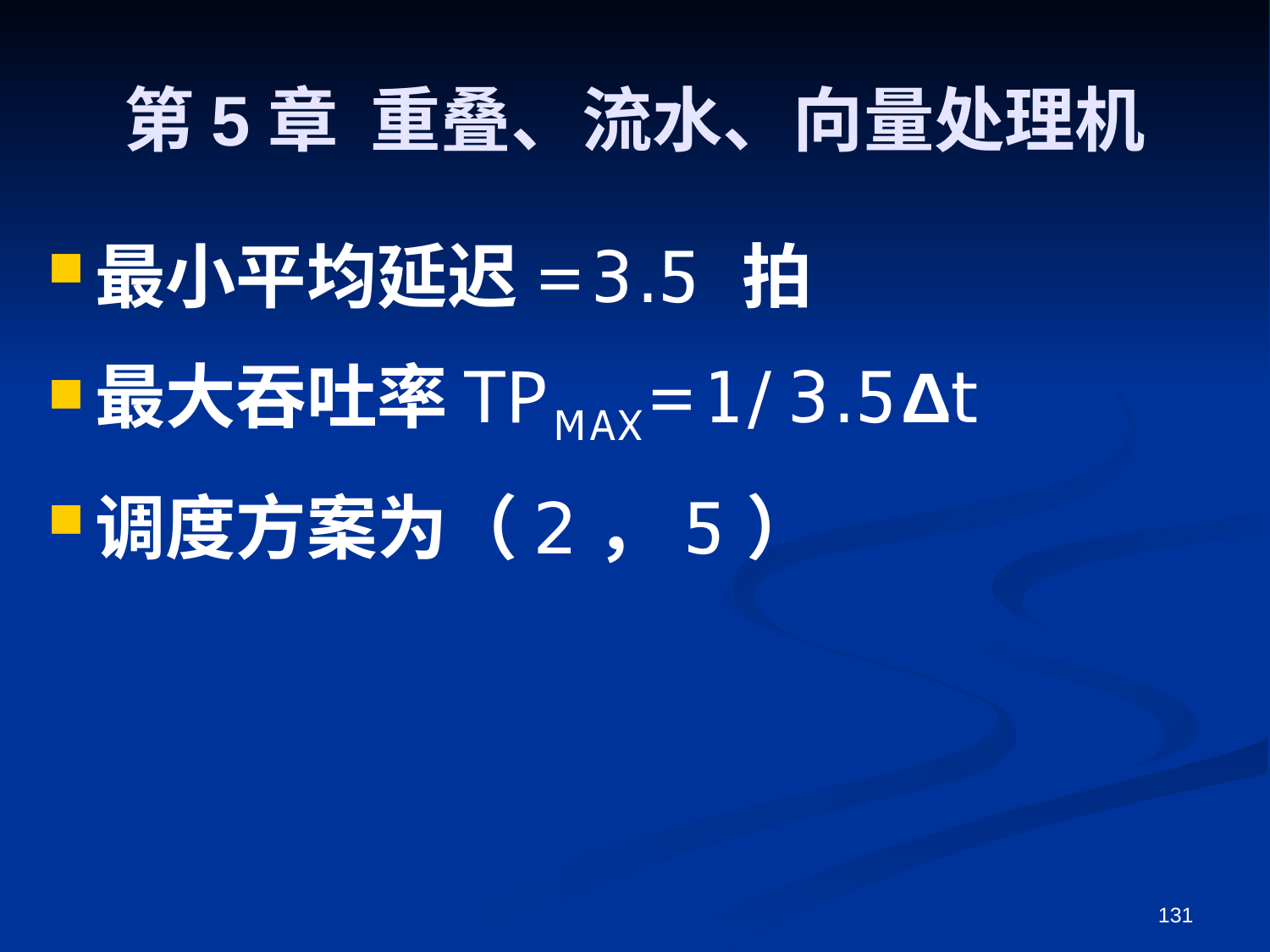

# 第5章  重叠、流水、向量处理机
最小平均延迟=3.5 拍
最大吞吐率TPMAX=1/3.5Δt
调度方案为（2，5）
131